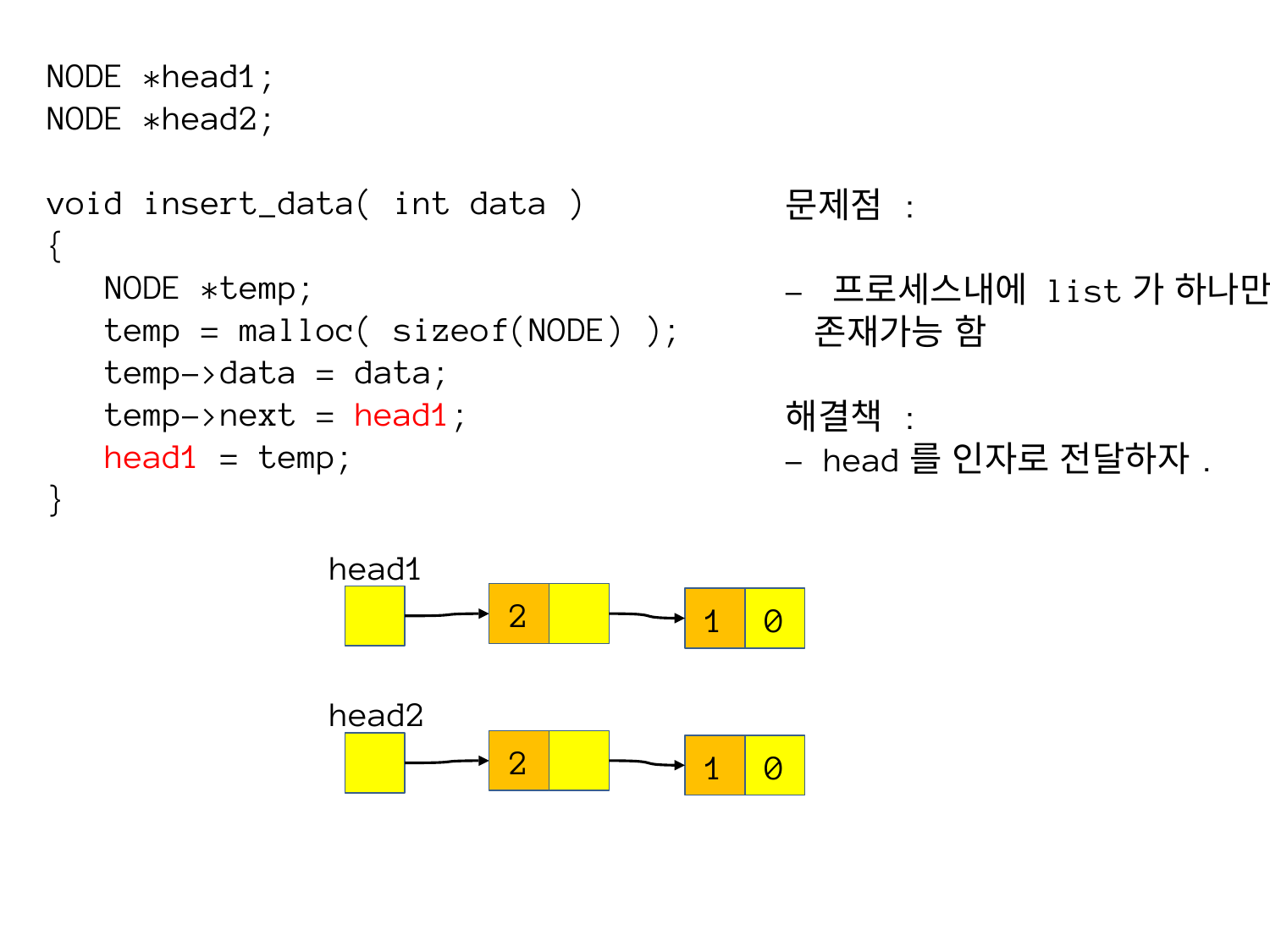

NODE *head1;
NODE *head2;

void insert_data( int data )
{
   NODE *temp;
   temp = malloc( sizeof(NODE) );
   temp->data = data;
   temp->next = head1;
   head1 = temp;
}
문제점 :

- 프로세스내에 list가 하나만
  존재가능 함

해결책 :
- head를 인자로 전달하자.
head1
2

1
0
head2
2

1
0